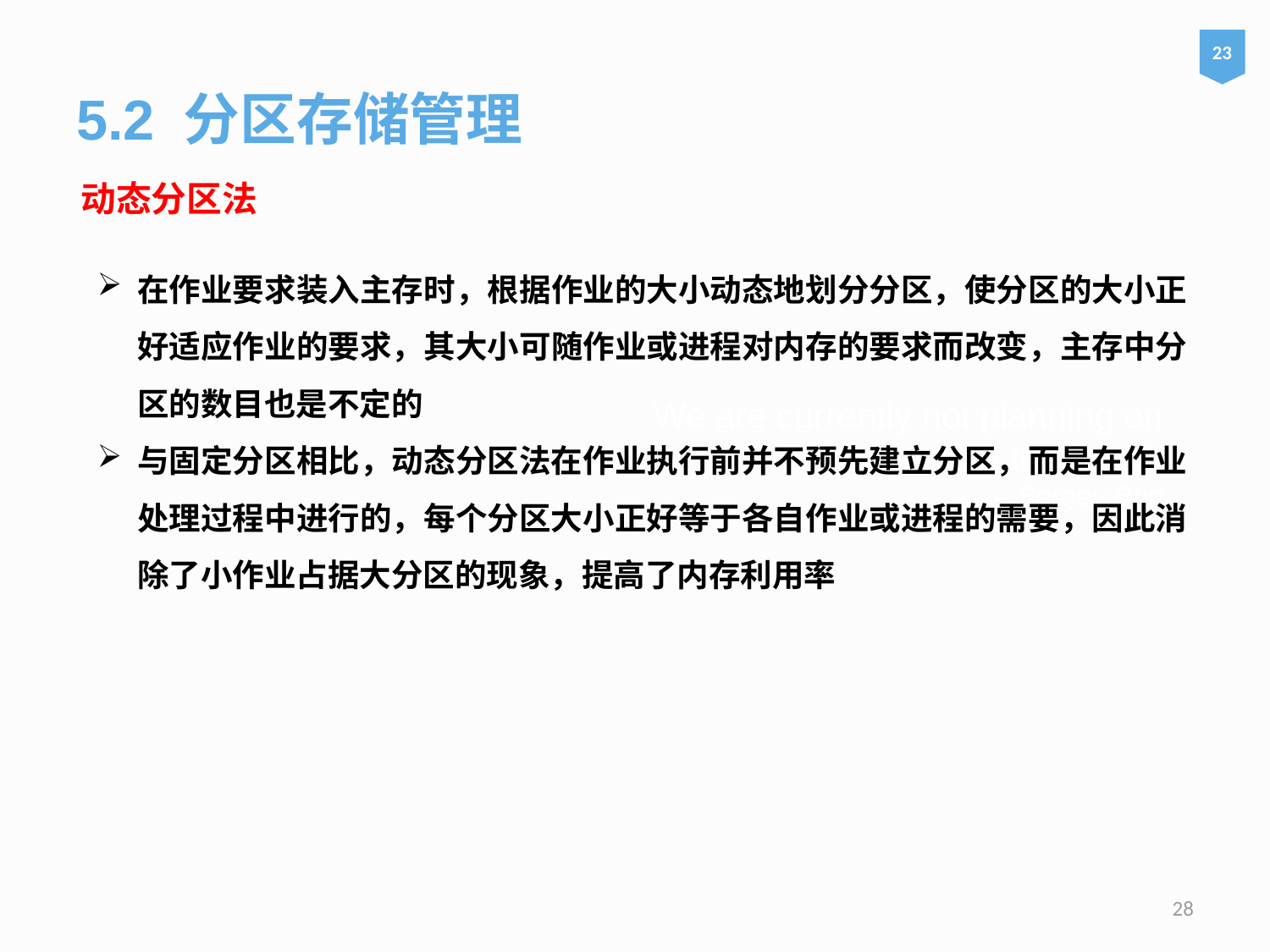

23
5.2 分区存储管理
动态分区法
在作业要求装入主存时，根据作业的大小动态地划分分区，使分区的大小正好适应作业的要求，其大小可随作业或进程对内存的要求而改变，主存中分区的数目也是不定的
与固定分区相比，动态分区法在作业执行前并不预先建立分区，而是在作业处理过程中进行的，每个分区大小正好等于各自作业或进程的需要，因此消除了小作业占据大分区的现象，提高了内存利用率
# We are currently not planning on conquering the world. – Sergey Brin
28